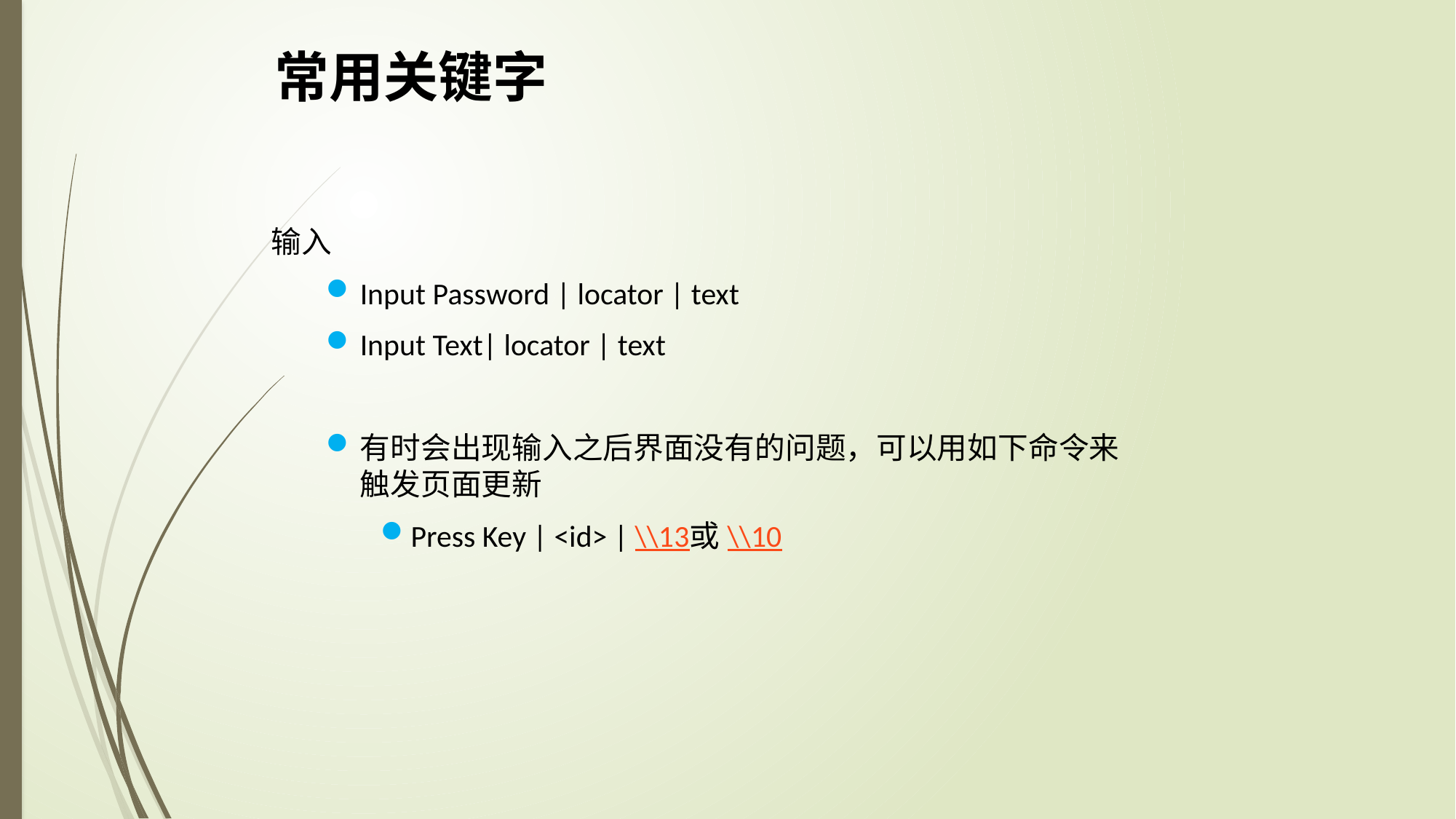

常用关键字
输入
Input Password | locator | text
Input Text| locator | text

有时会出现输入之后界面没有的问题，可以用如下命令来触发页面更新
Press Key | <id> | \\13或\\10